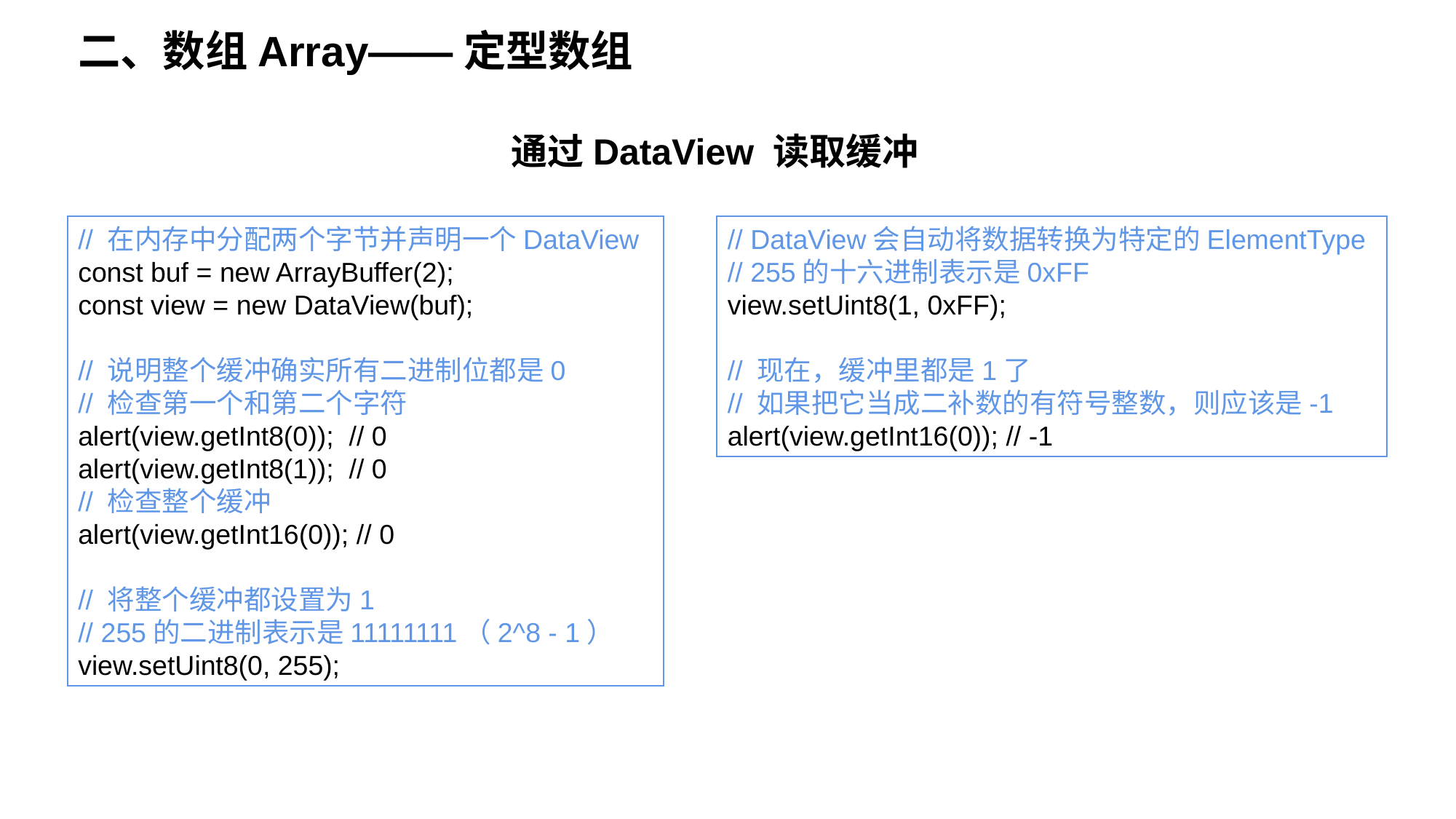

二、数组Array——定型数组
通过DataView 读取缓冲
// 在内存中分配两个字节并声明一个DataView
const buf = new ArrayBuffer(2);
const view = new DataView(buf);

// 说明整个缓冲确实所有二进制位都是0
// 检查第一个和第二个字符
alert(view.getInt8(0));  // 0
alert(view.getInt8(1));  // 0
// 检查整个缓冲
alert(view.getInt16(0)); // 0

// 将整个缓冲都设置为1
// 255的二进制表示是11111111（2^8 - 1）
view.setUint8(0, 255);
// DataView会自动将数据转换为特定的ElementType
// 255的十六进制表示是0xFF
view.setUint8(1, 0xFF);

// 现在，缓冲里都是1了
// 如果把它当成二补数的有符号整数，则应该是-1
alert(view.getInt16(0)); // -1